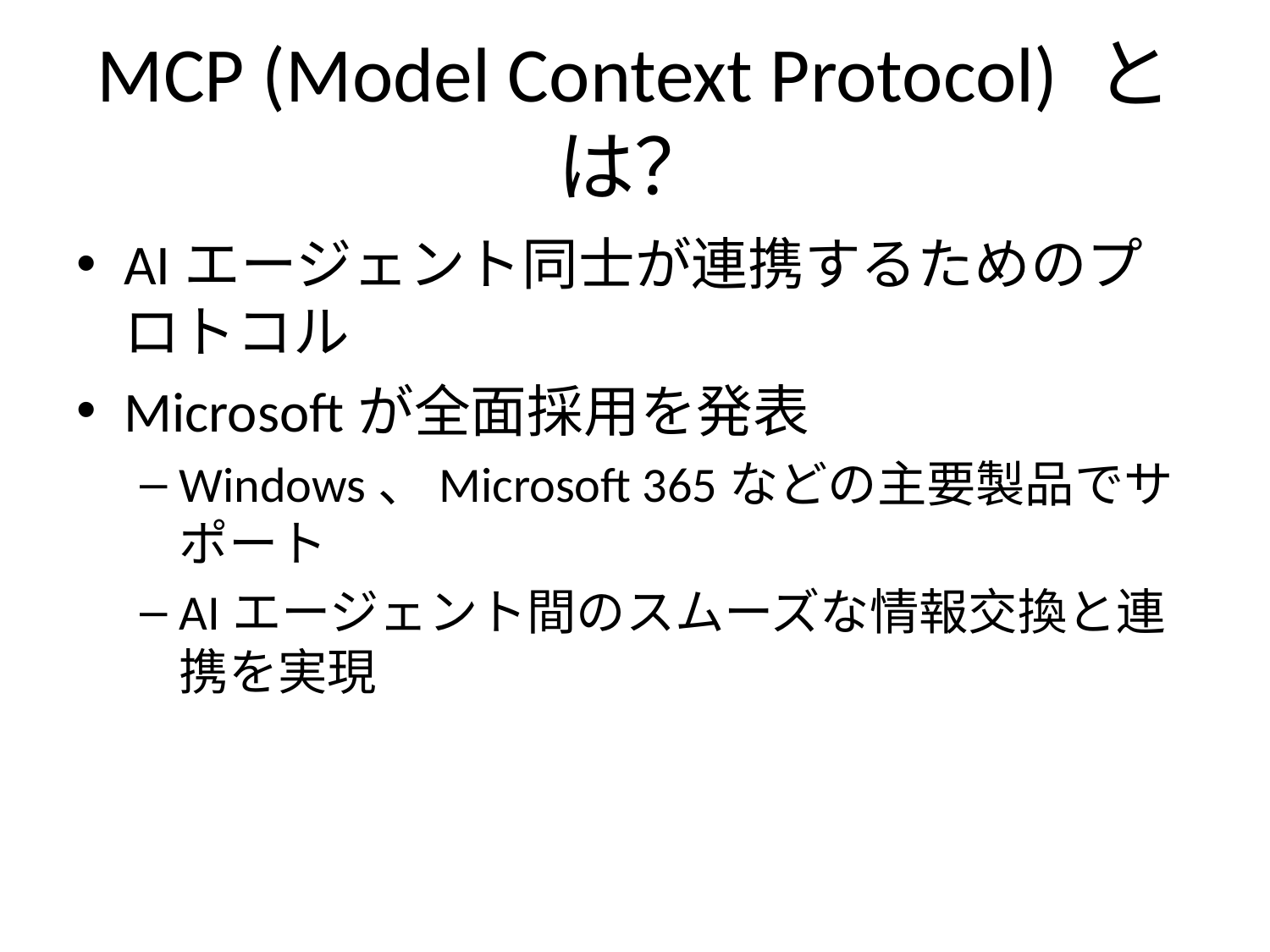

# MCP (Model Context Protocol) とは？
AIエージェント同士が連携するためのプロトコル
Microsoftが全面採用を発表
Windows、Microsoft 365などの主要製品でサポート
AIエージェント間のスムーズな情報交換と連携を実現